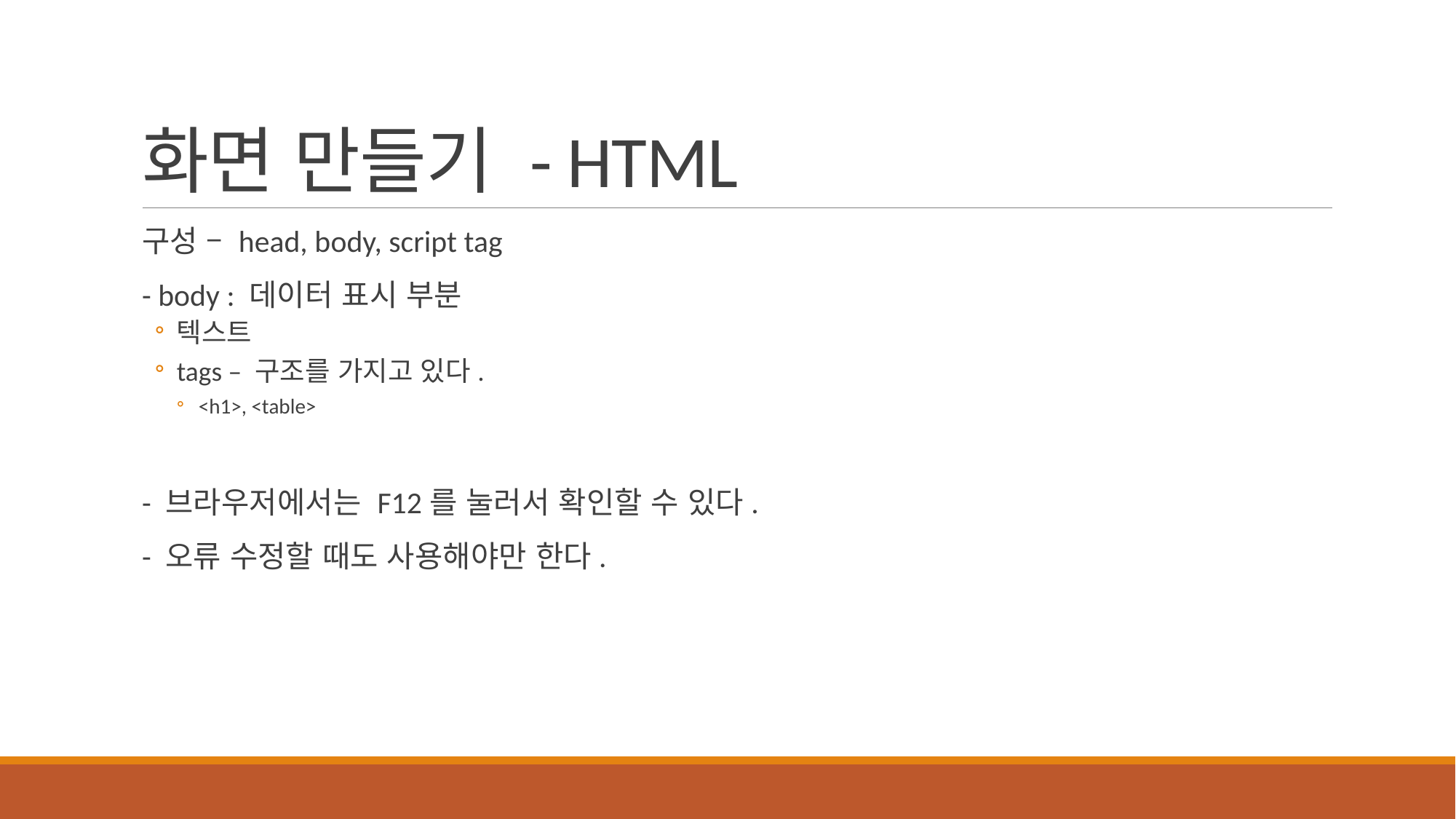

# 화면 만들기 - HTML
구성 – head, body, script tag
- body : 데이터 표시 부분
텍스트
tags – 구조를 가지고 있다.
<h1>, <table>

- 브라우저에서는 F12를 눌러서 확인할 수 있다.
- 오류 수정할 때도 사용해야만 한다.